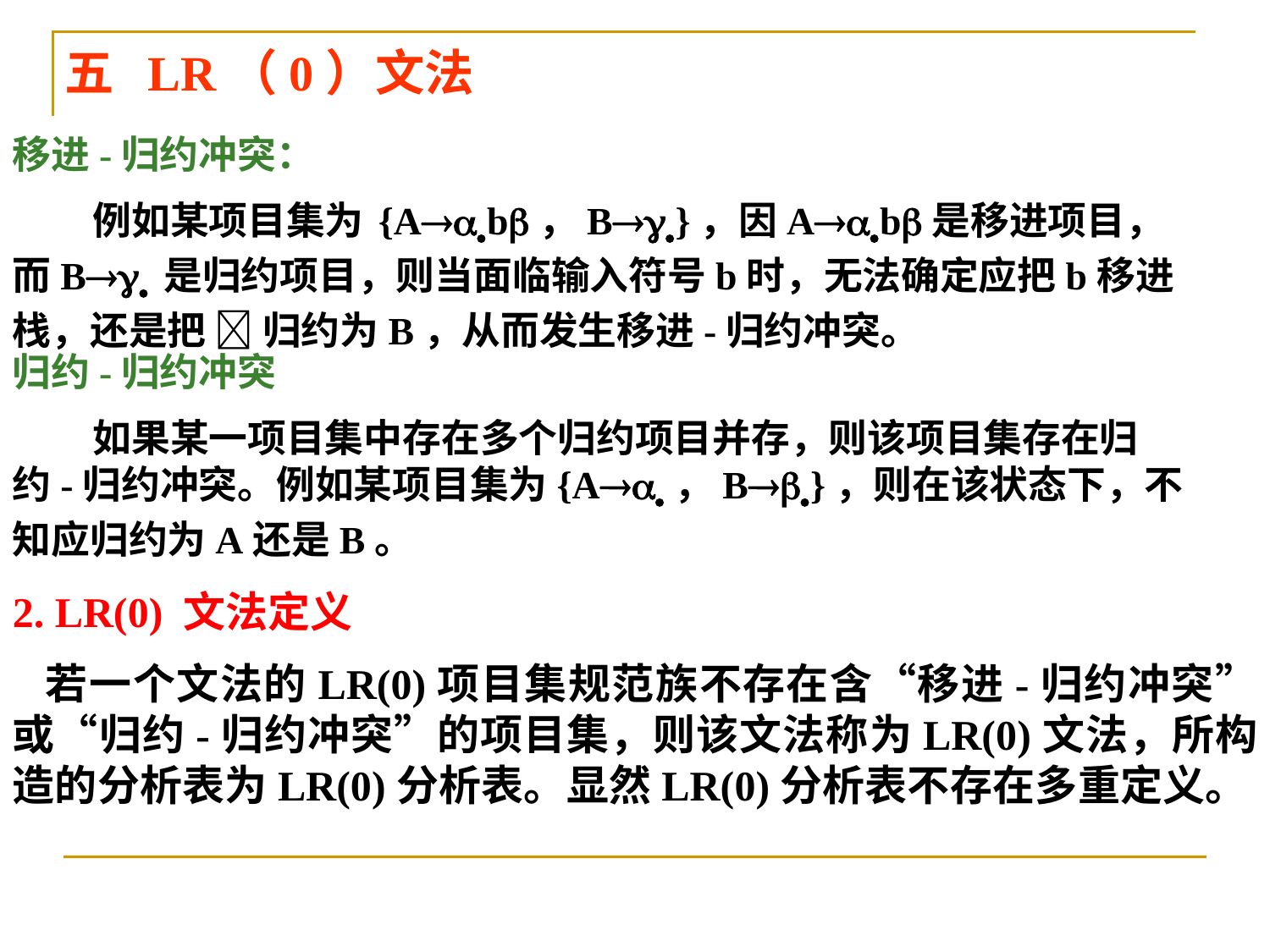

五  LR（0）文法
移进-归约冲突：
        例如某项目集为 {A→α•bβ，B→γ•}，因A→α•bβ是移进项目，而B→γ• 是归约项目，则当面临输入符号b时，无法确定应把b移进栈，还是把 γ 归约为B，从而发生移进-归约冲突。
归约-归约冲突
        如果某一项目集中存在多个归约项目并存，则该项目集存在归约-归约冲突。例如某项目集为{A→α•，B→β•}，则在该状态下，不知应归约为A还是B。
2. LR(0) 文法定义
  若一个文法的LR(0)项目集规范族不存在含“移进-归约冲突”或“归约-归约冲突”的项目集，则该文法称为LR(0)文法，所构造的分析表为LR(0)分析表。显然LR(0)分析表不存在多重定义。
73